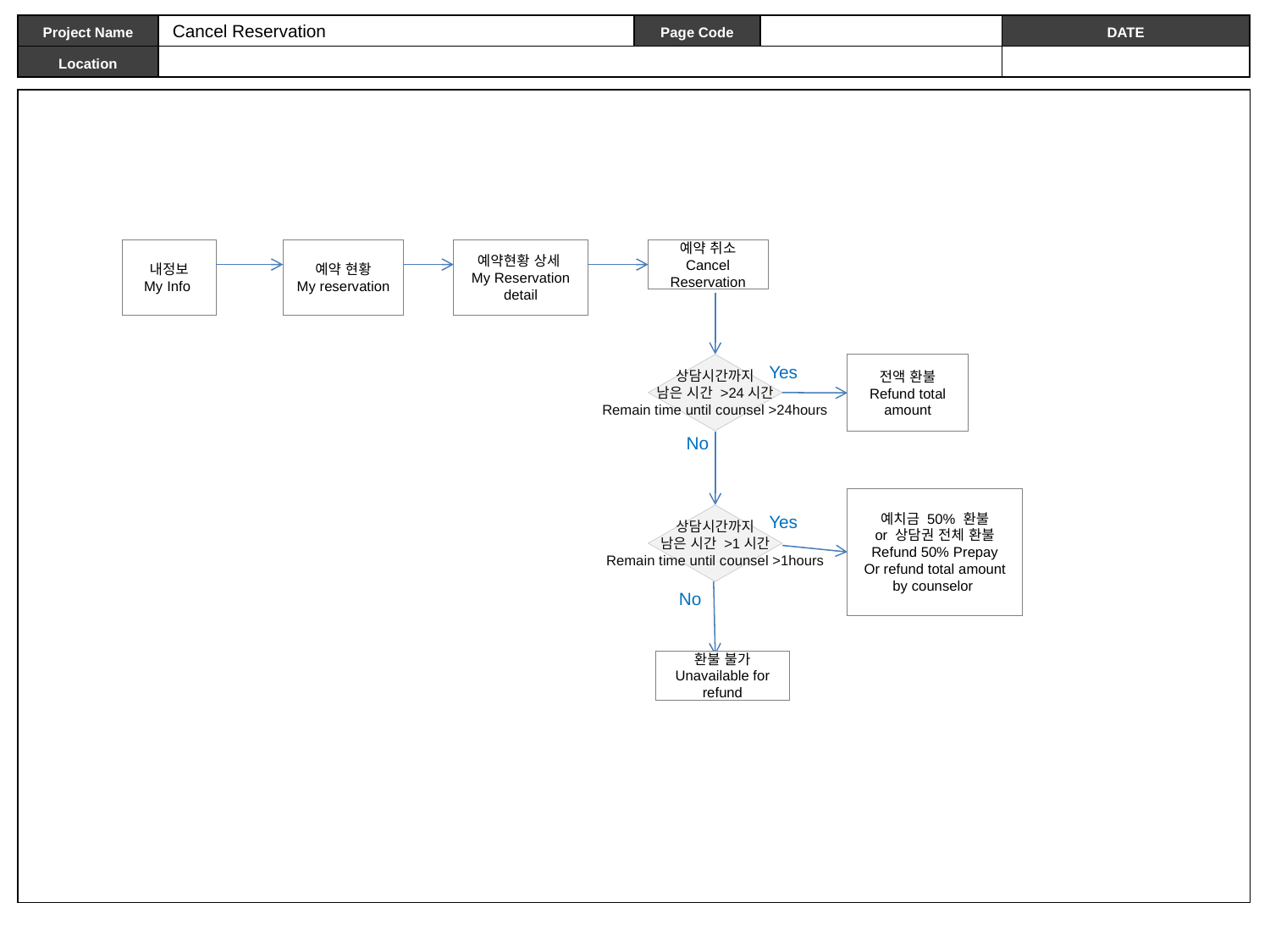

Cancel Reservation
내정보
My Info
예약 현황
My reservation
예약현황 상세
My Reservation detail
예약 취소
Cancel Reservation
상담시간까지
남은 시간 >24시간
Remain time until counsel >24hours
Yes
전액 환불
Refund total amount
No
예치금 50% 환불
or 상담권 전체 환불
Refund 50% Prepay
Or refund total amount by counselor
상담시간까지
남은 시간 >1시간
Remain time until counsel >1hours
Yes
No
환불 불가
Unavailable for refund